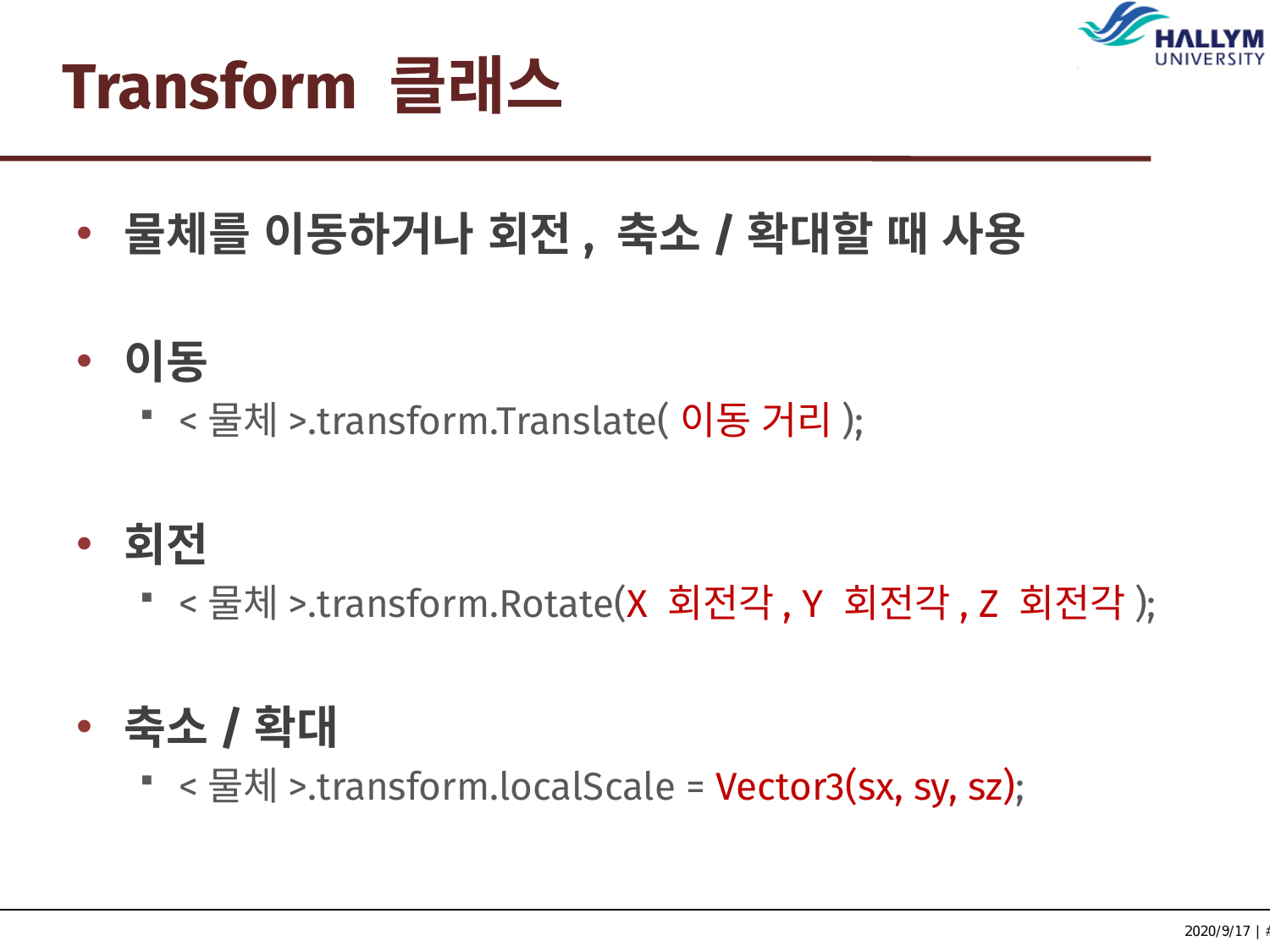

# Transform 클래스
물체를 이동하거나 회전, 축소/확대할 때 사용

이동
<물체>.transform.Translate(이동 거리);

회전
<물체>.transform.Rotate(X 회전각, Y 회전각, Z 회전각);

축소/확대
<물체>.transform.localScale = Vector3(sx, sy, sz);